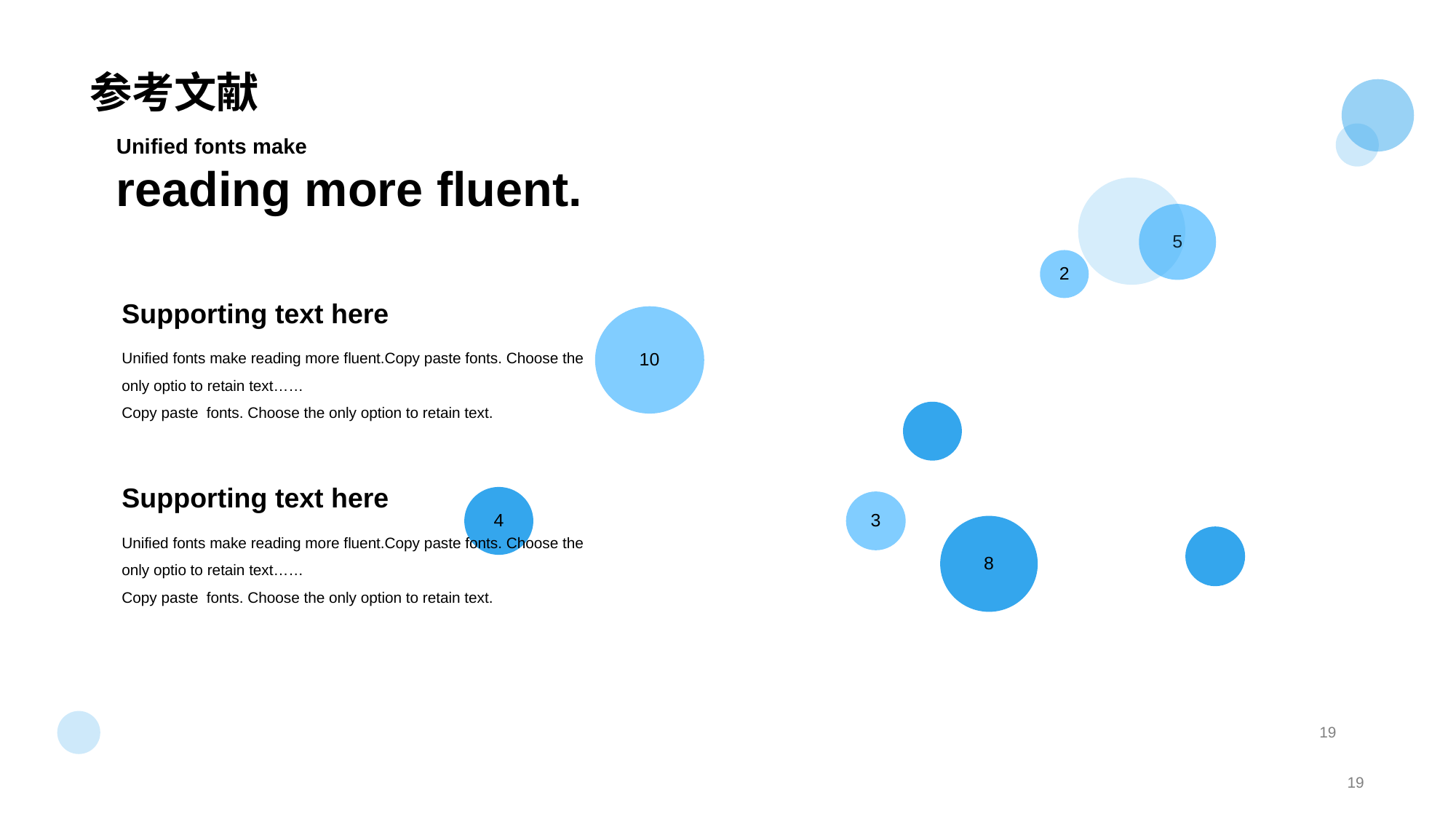

# 参考文献
Unified fon ts make
reading more fluent.

### Chart

| Category | Y 值 |
|---|---|
Supporting text here
Unified fonts make reading more fluent.Copy paste fonts. Choose the only optio to retain text……
Copy paste  fonts. Choose the only option to retain text.

Supporting text here
Unified fonts make reading more fluent.Copy paste fonts. Choose the only optio to retain text……
Copy paste  fonts. Choose the only option to retain text.

19
19